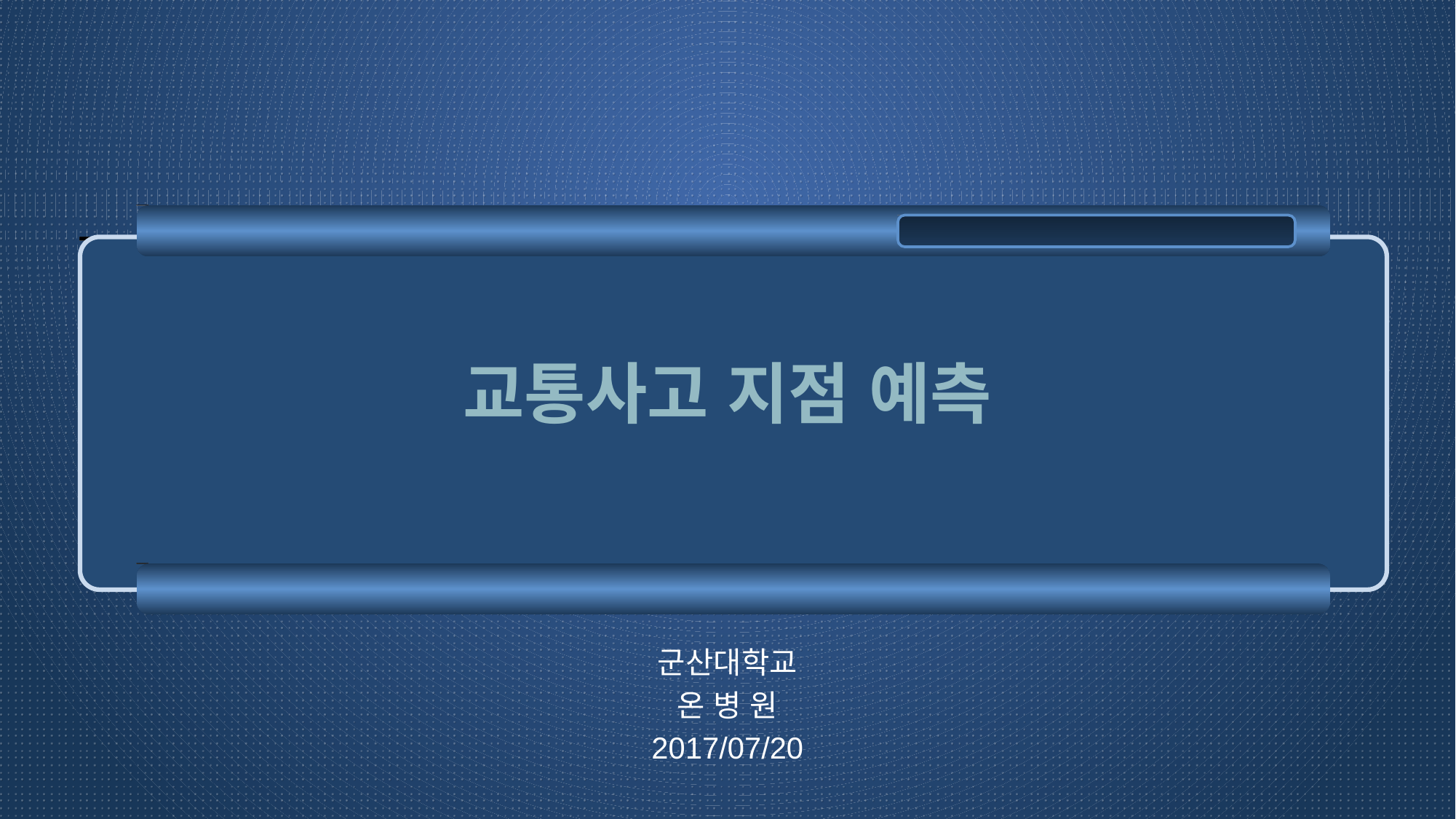

# 교통사고 지점 예측
군산대학교
온 병 원
2017/07/20